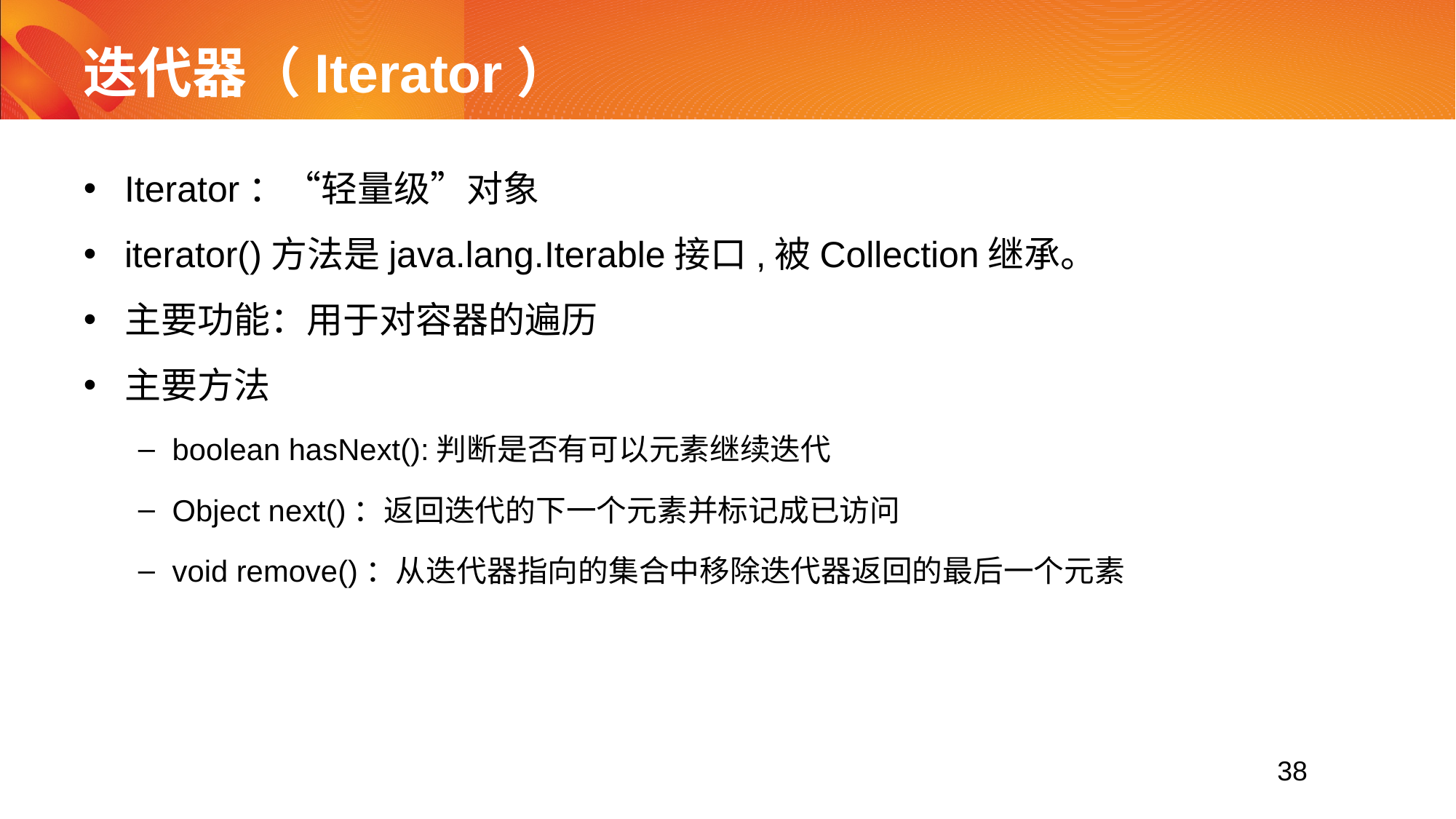

# 迭代器（Iterator）
Iterator：“轻量级”对象
iterator()方法是java.lang.Iterable接口,被Collection继承。
主要功能：用于对容器的遍历
主要方法
boolean hasNext():判断是否有可以元素继续迭代
Object next()：返回迭代的下一个元素并标记成已访问
void remove()：从迭代器指向的集合中移除迭代器返回的最后一个元素